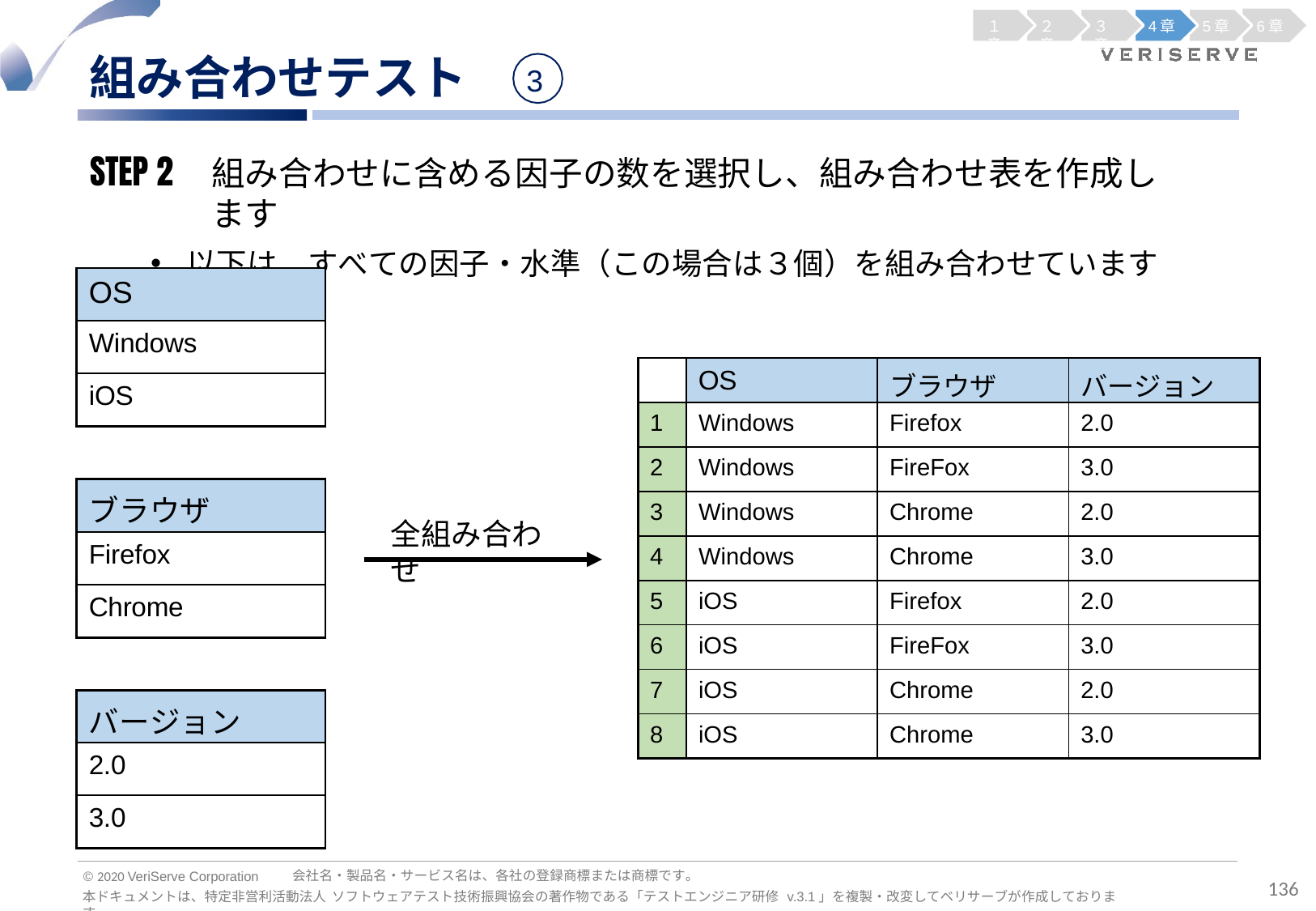

１章
２章
３章
4章
5章
6章
組み合わせテスト

3
組み合わせに含める因子の数を選択し、組み合わせ表を作成します
以下は、すべての因子・水準（この場合は３個）を組み合わせています
STEP 2
| OS |
| --- |
| Windows |
| iOS |
|  | OS | ブラウザ | バージョン |
| --- | --- | --- | --- |
| 1 | Windows | Firefox | 2.0 |
| 2 | Windows | FireFox | 3.0 |
| 3 | Windows | Chrome | 2.0 |
| 4 | Windows | Chrome | 3.0 |
| 5 | iOS | Firefox | 2.0 |
| 6 | iOS | FireFox | 3.0 |
| 7 | iOS | Chrome | 2.0 |
| 8 | iOS | Chrome | 3.0 |
| ブラウザ |
| --- |
| Firefox |
| Chrome |
全組み合わせ

| バージョン |
| --- |
| 2.0 |
| 3.0 |
会社名・製品名・サービス名は、各社の登録商標または商標です。
© 2020 VeriServe Corporation
136
本ドキュメントは、特定非営利活動法人 ソフトウェアテスト技術振興協会の著作物である「テストエンジニア研修 v.3.1」を複製・改変してベリサーブが作成しております。